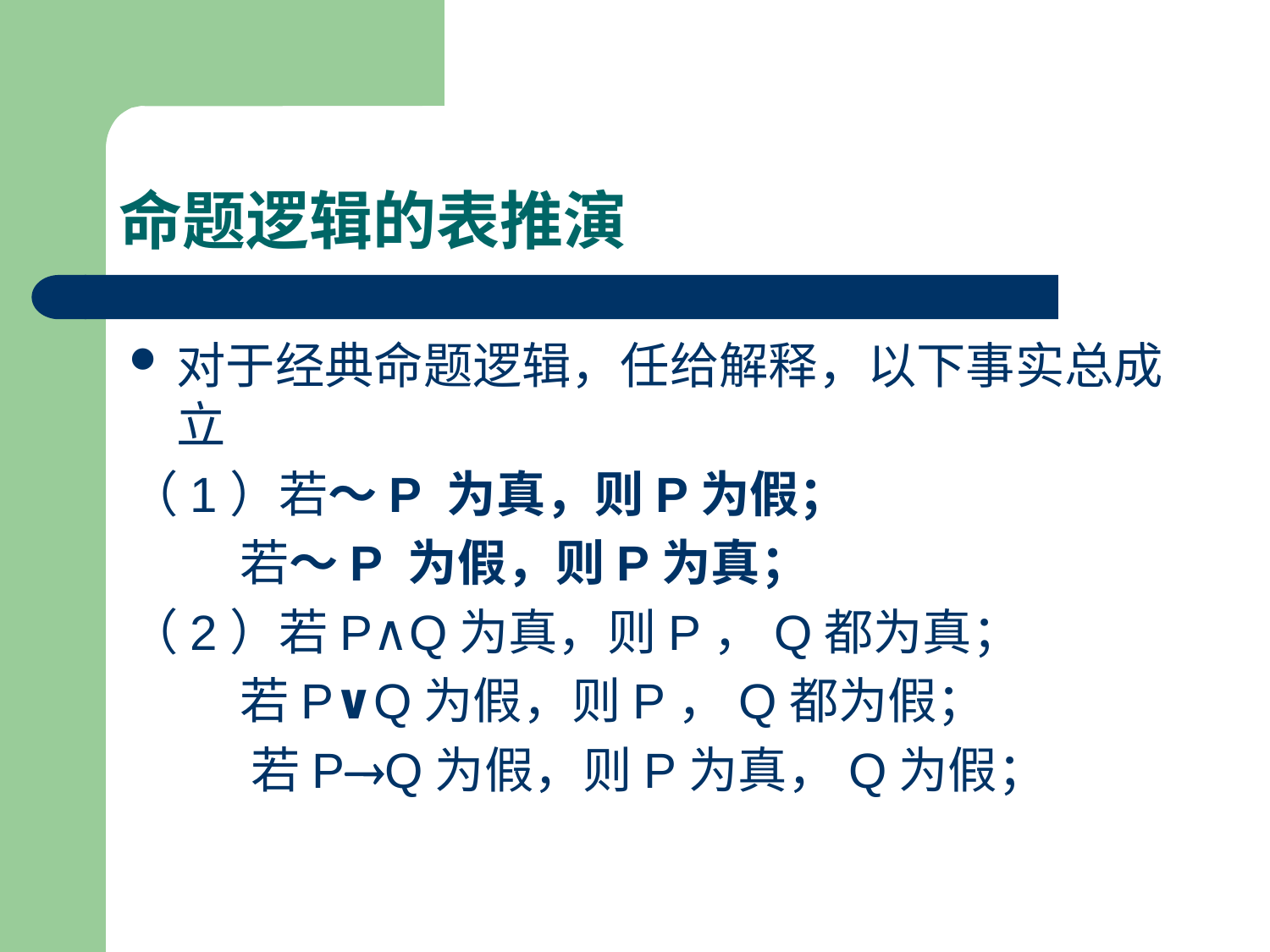

# 命题逻辑的表推演
对于经典命题逻辑，任给解释，以下事实总成立
（1）若～P 为真，则P为假；
         若～P 为假，则P为真；
（2）若P∧Q为真，则P，Q都为真；
         若P∨Q为假，则P，Q都为假；
          若P→Q为假，则P为真，Q为假；

2